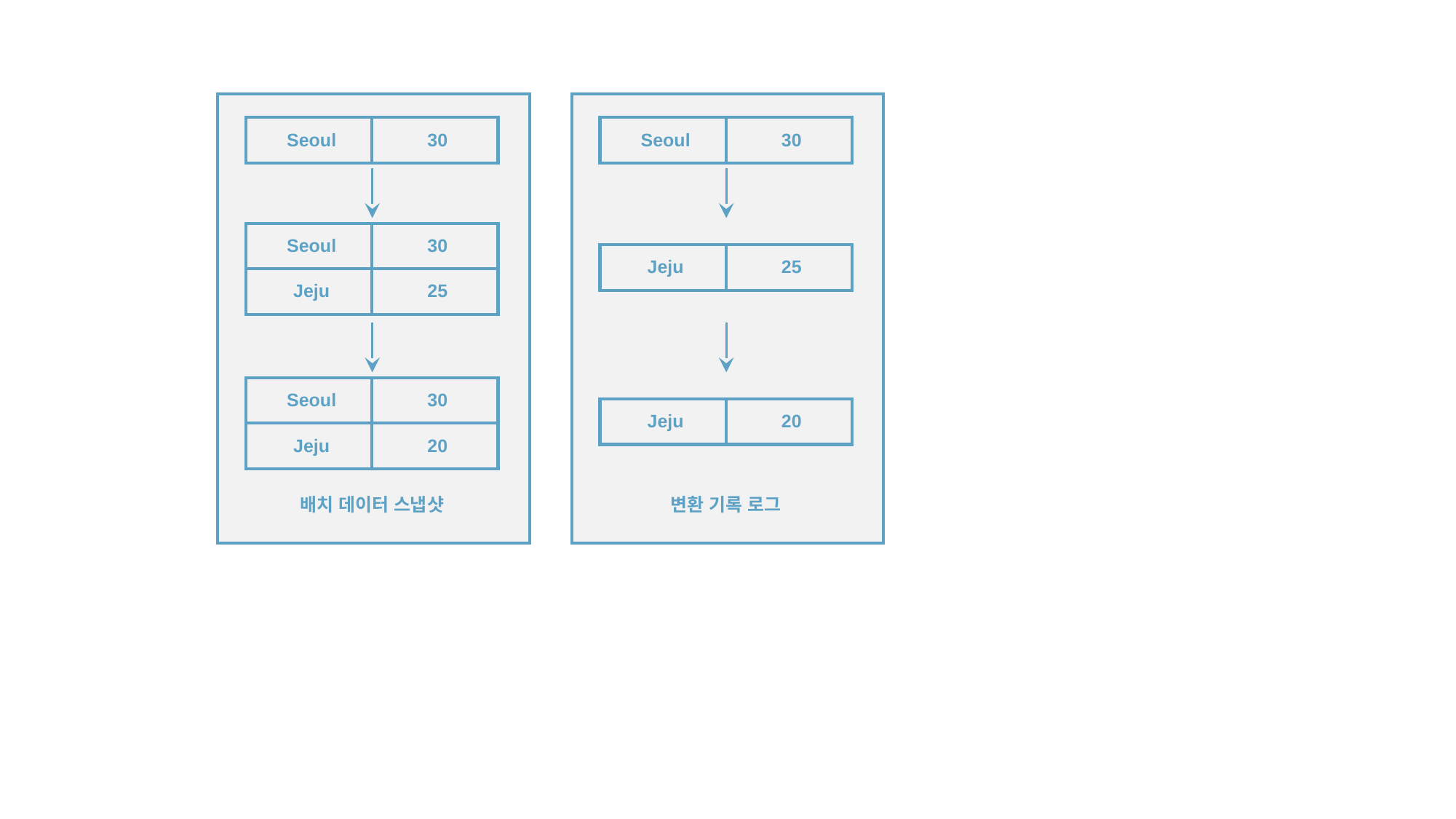

Seoul
30

Seoul
30

Seoul
30

Jeju
25

Jeju
25

Seoul
30

Jeju
20

Jeju
20
배치 데이터 스냅샷
변환 기록 로그